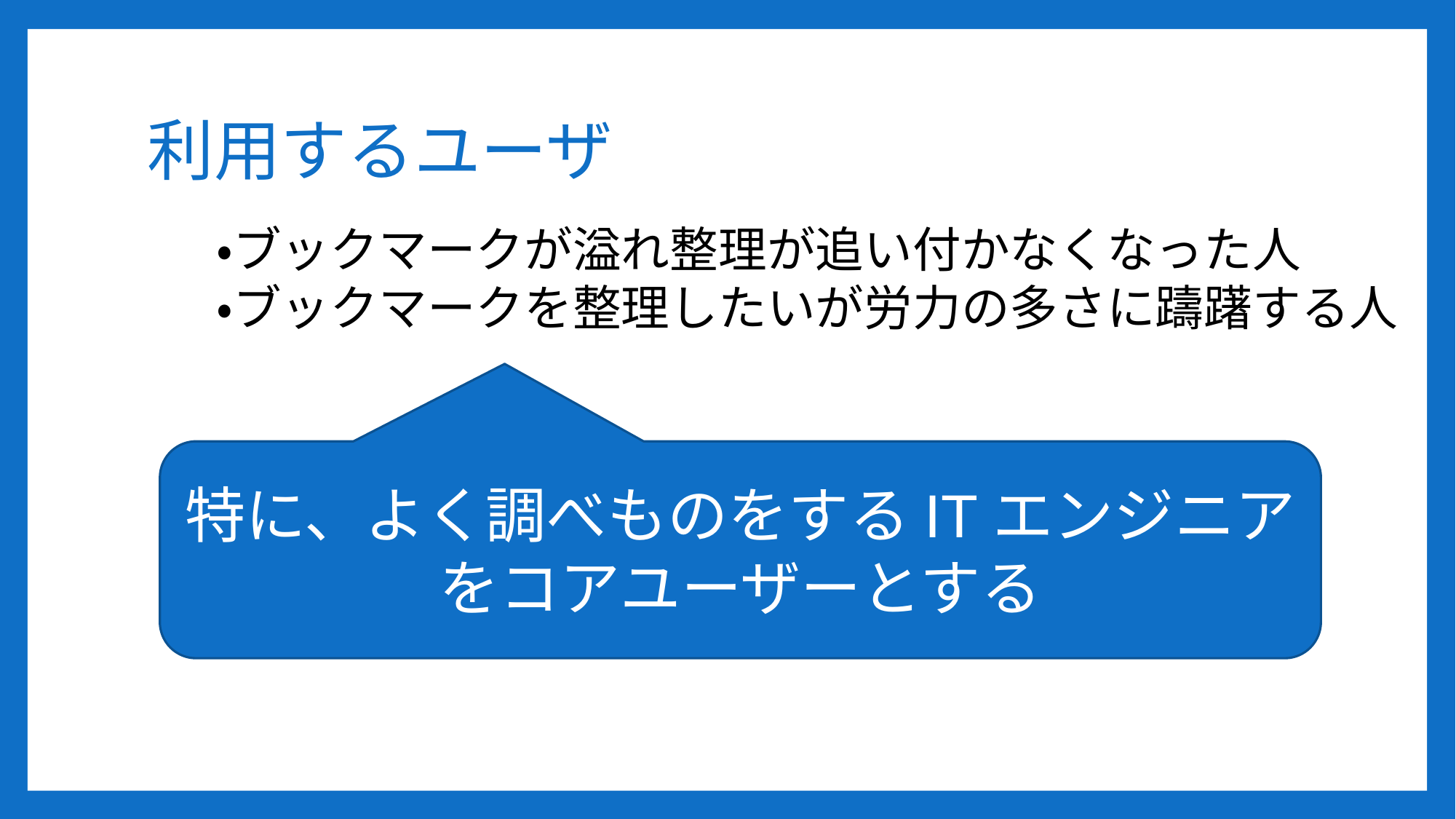

# 利用するユーザ
・ブックマークが溢れ整理が追い付かなくなった人
・ブックマークを整理したいが労力の多さに躊躇する人
特に、よく調べものをするITエンジニアをコアユーザーとする